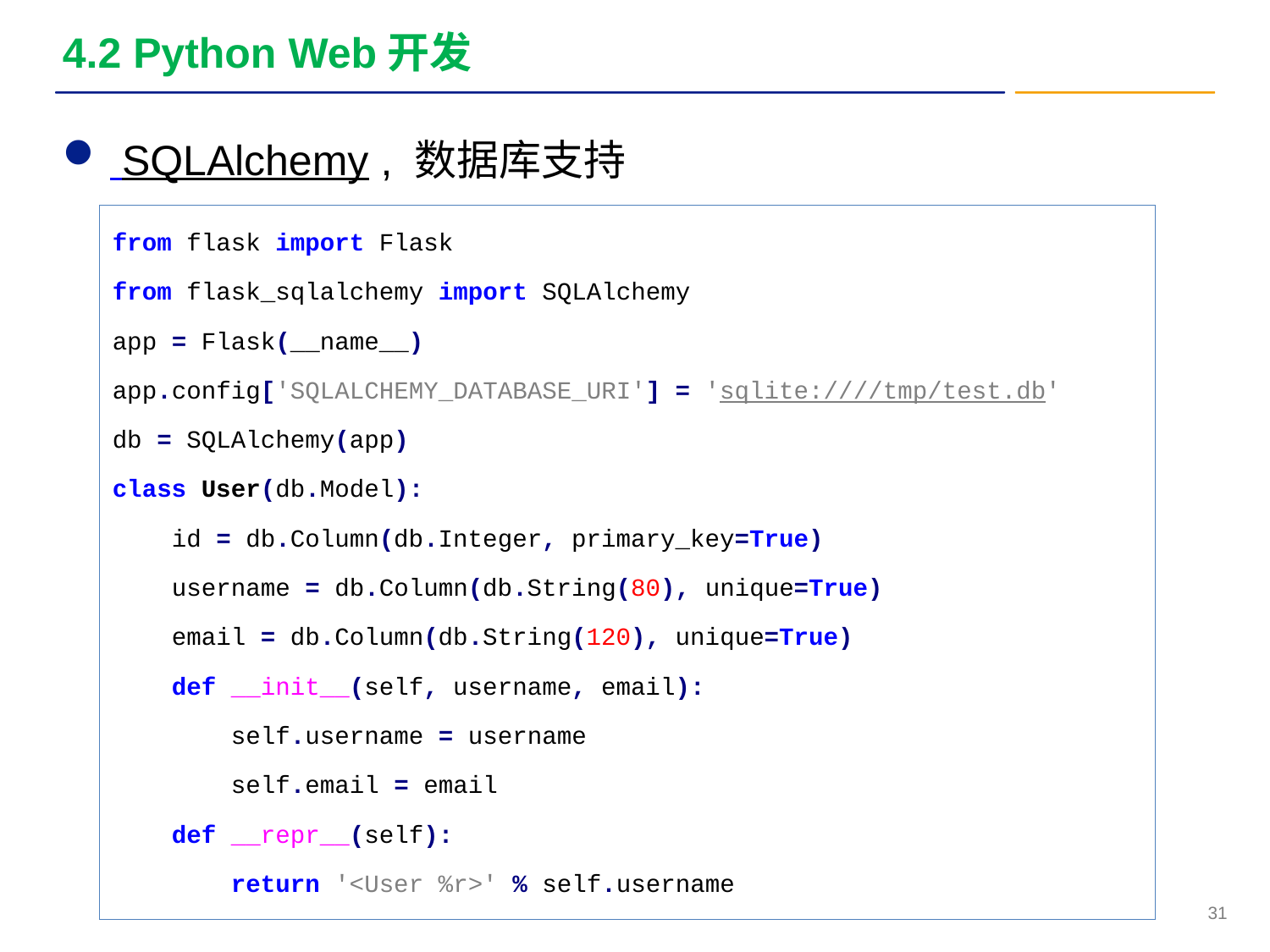

# 4.2 Python Web开发
 SQLAlchemy , 数据库支持
from flask import Flask
from flask_sqlalchemy import SQLAlchemy
app = Flask(__name__)
app.config['SQLALCHEMY_DATABASE_URI'] = 'sqlite:////tmp/test.db'
db = SQLAlchemy(app)
class User(db.Model):
    id = db.Column(db.Integer, primary_key=True)
    username = db.Column(db.String(80), unique=True)
    email = db.Column(db.String(120), unique=True)
    def __init__(self, username, email):
        self.username = username
        self.email = email
    def __repr__(self):
        return '<User %r>' % self.username